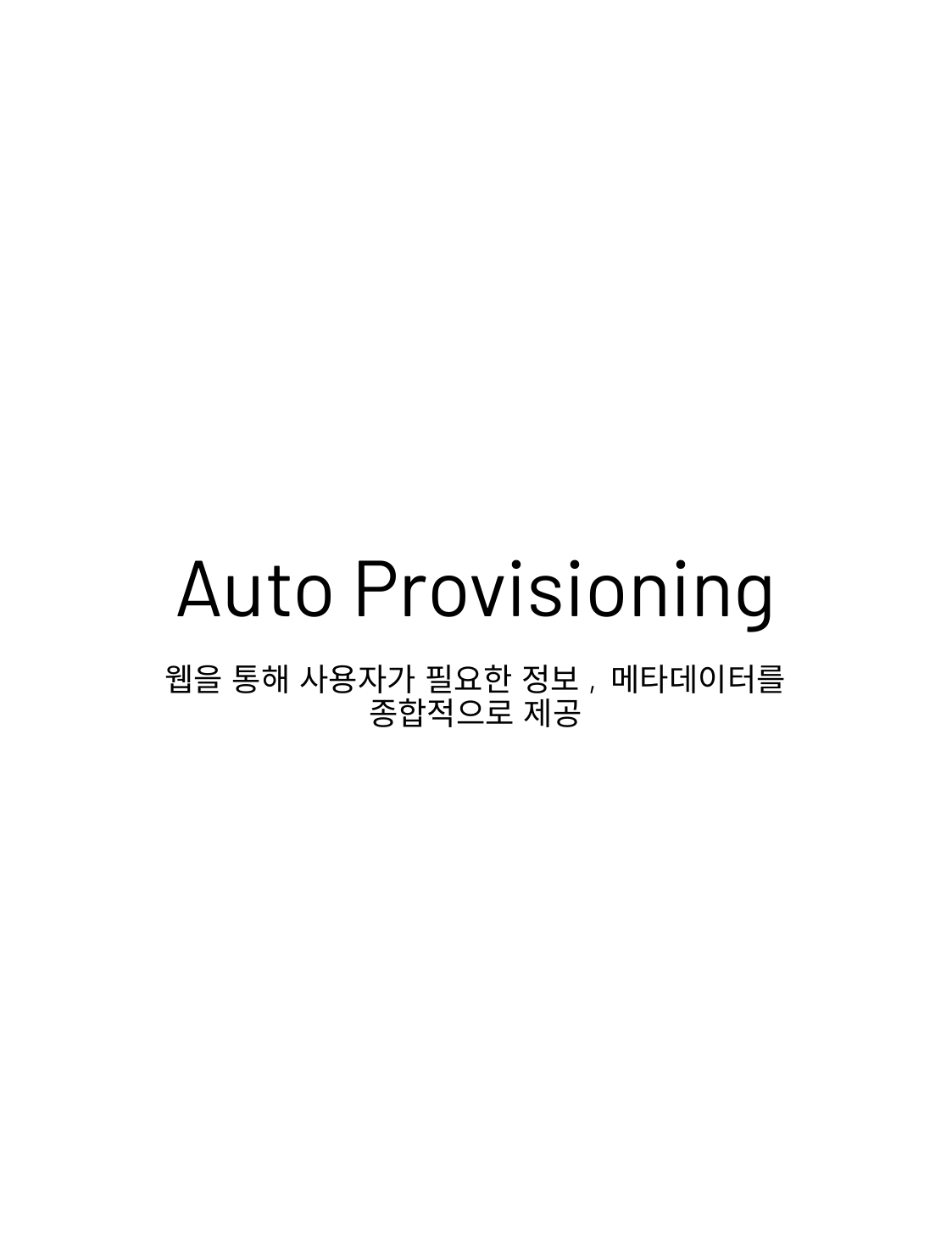

# Auto Provisioning
웹을 통해 사용자가 필요한 정보, 메타데이터를 종합적으로 제공